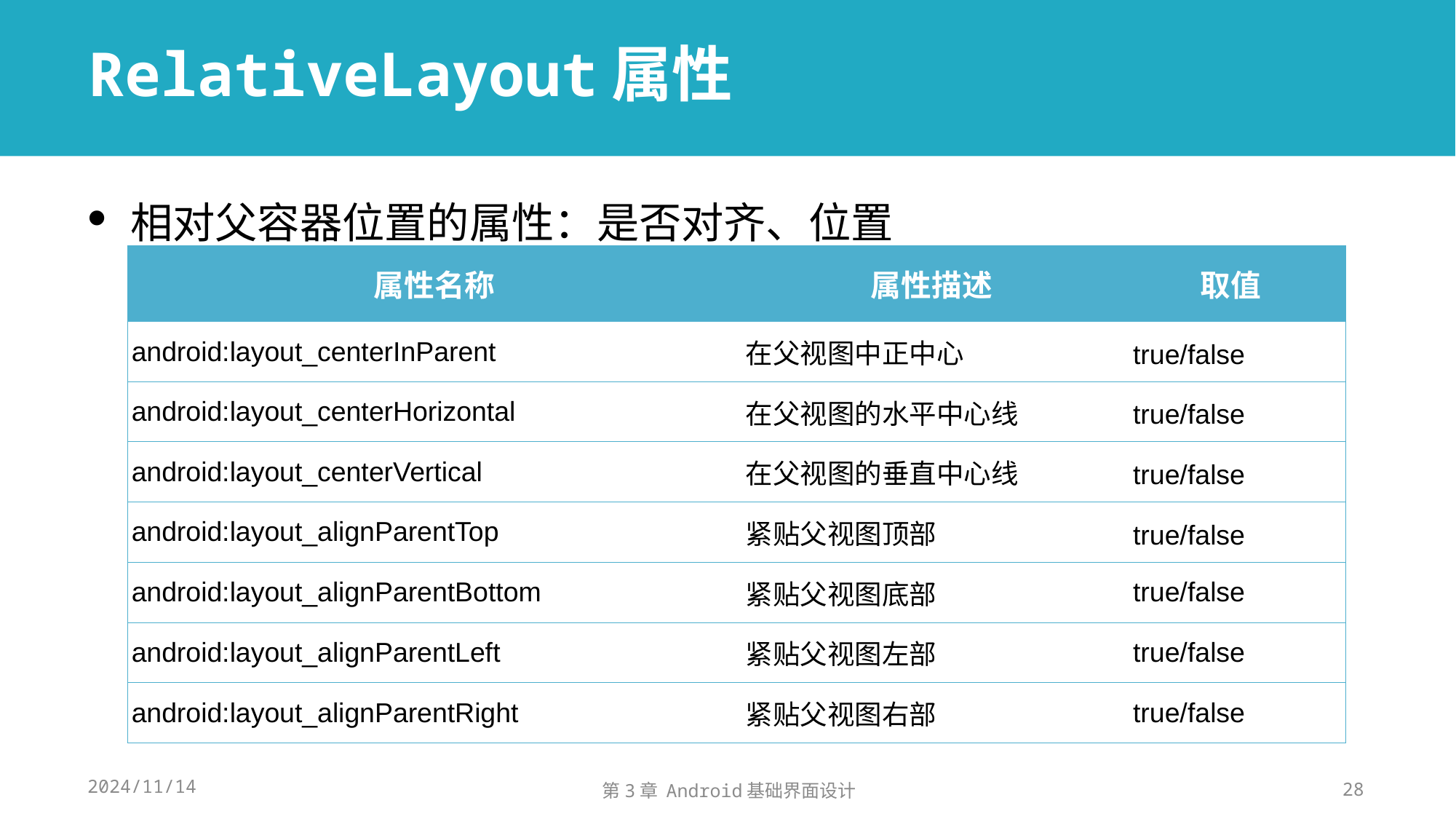

# RelativeLayout属性
相对父容器位置的属性：是否对齐、位置
| 属性名称 | 属性描述 | 取值 |
| --- | --- | --- |
| android:layout\_centerInParent | 在父视图中正中心 | true/false |
| android:layout\_centerHorizontal | 在父视图的水平中心线 | true/false |
| android:layout\_centerVertical | 在父视图的垂直中心线 | true/false |
| android:layout\_alignParentTop | 紧贴父视图顶部 | true/false |
| android:layout\_alignParentBottom | 紧贴父视图底部 | true/false |
| android:layout\_alignParentLeft | 紧贴父视图左部 | true/false |
| android:layout\_alignParentRight | 紧贴父视图右部 | true/false |
2024/11/14
第3章 Android基础界面设计
28